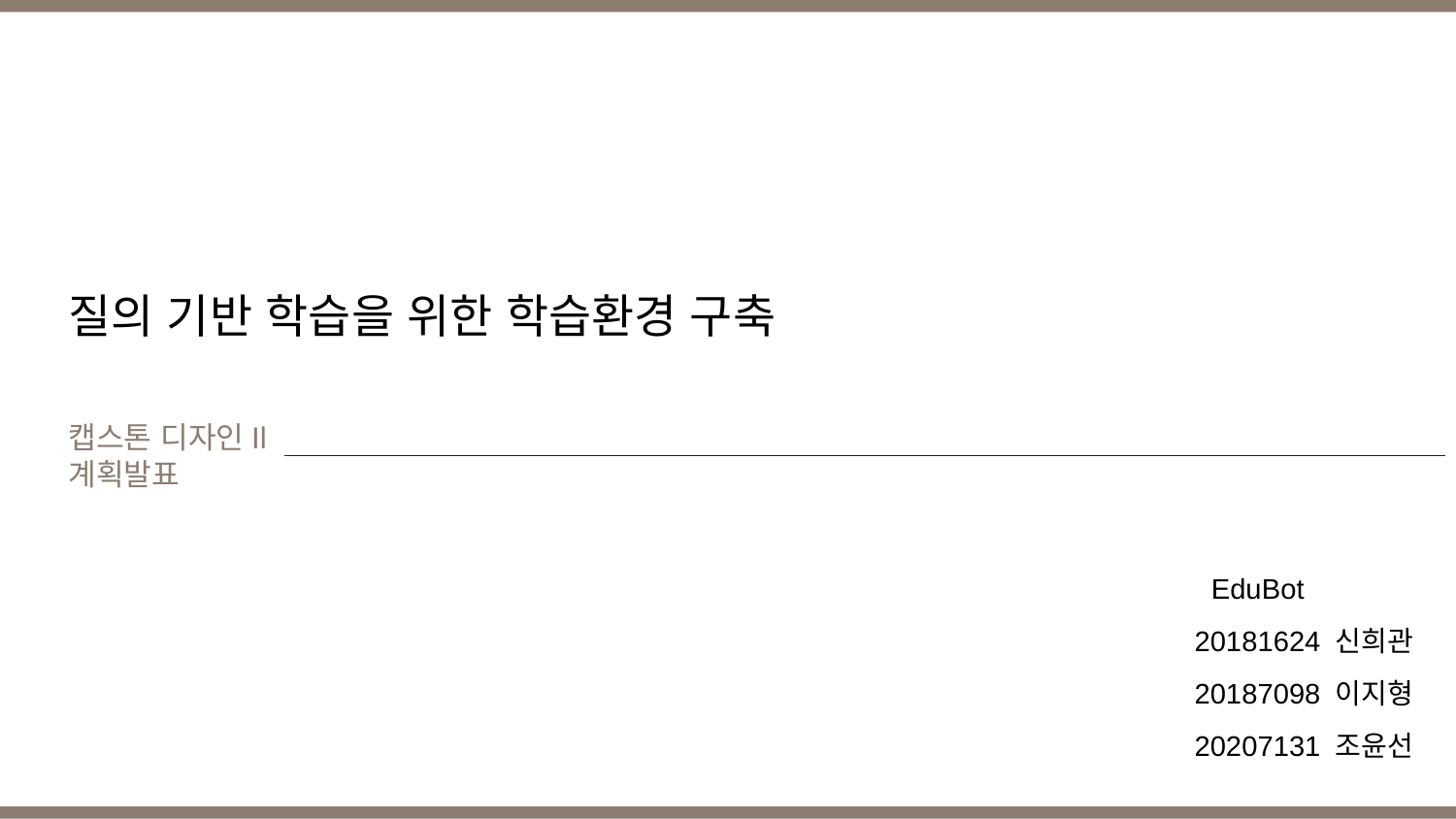

질의 기반 학습을 위한 학습환경 구축
캡스톤 디자인Il 계획발표
   EduBot
20181624 신희관
20187098 이지형
20207131 조윤선